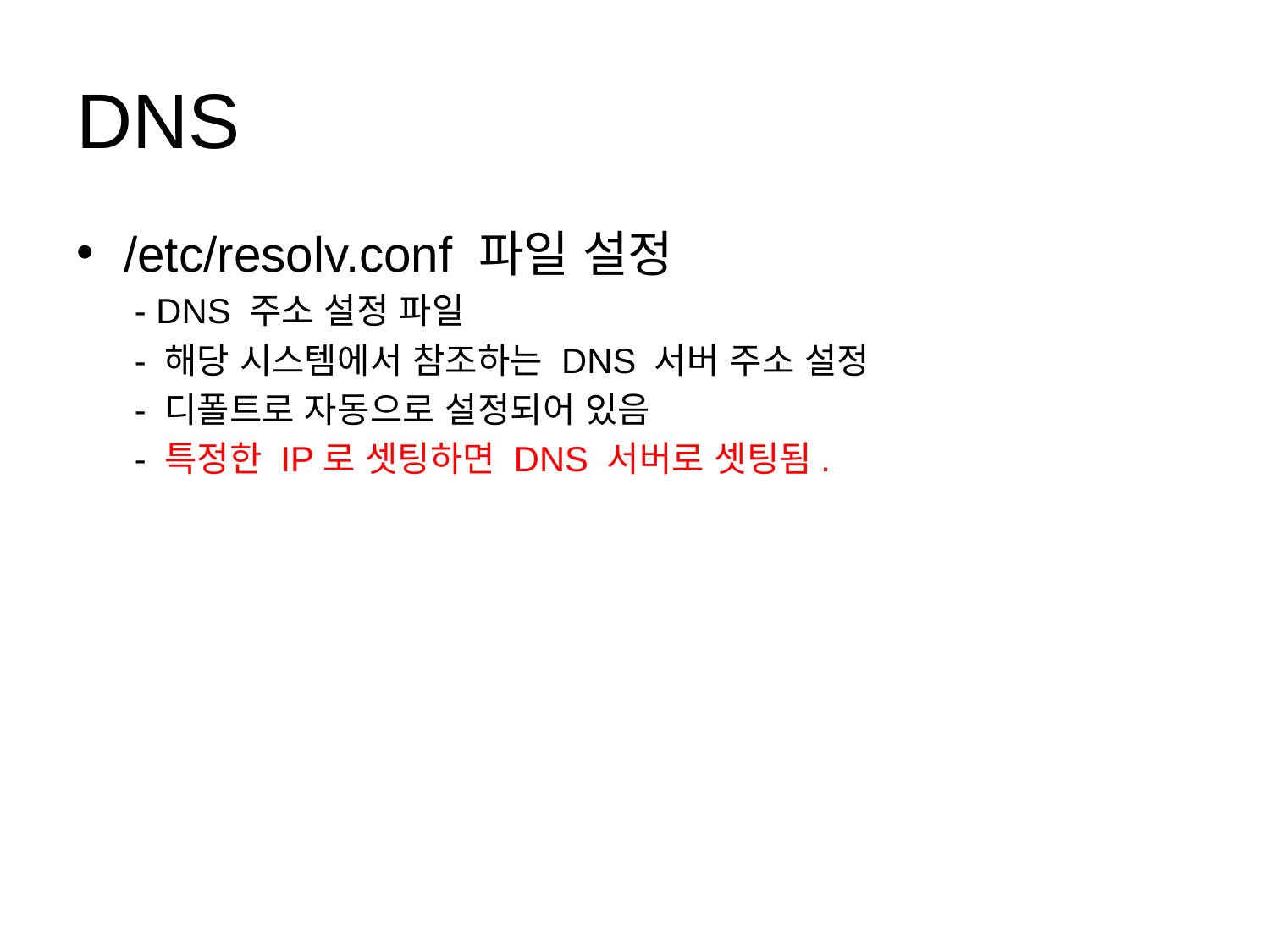

# DNS
/etc/resolv.conf 파일 설정
      - DNS 주소 설정 파일
      - 해당 시스템에서 참조하는 DNS 서버 주소 설정
      - 디폴트로 자동으로 설정되어 있음
      - 특정한 IP로 셋팅하면 DNS 서버로 셋팅됨.